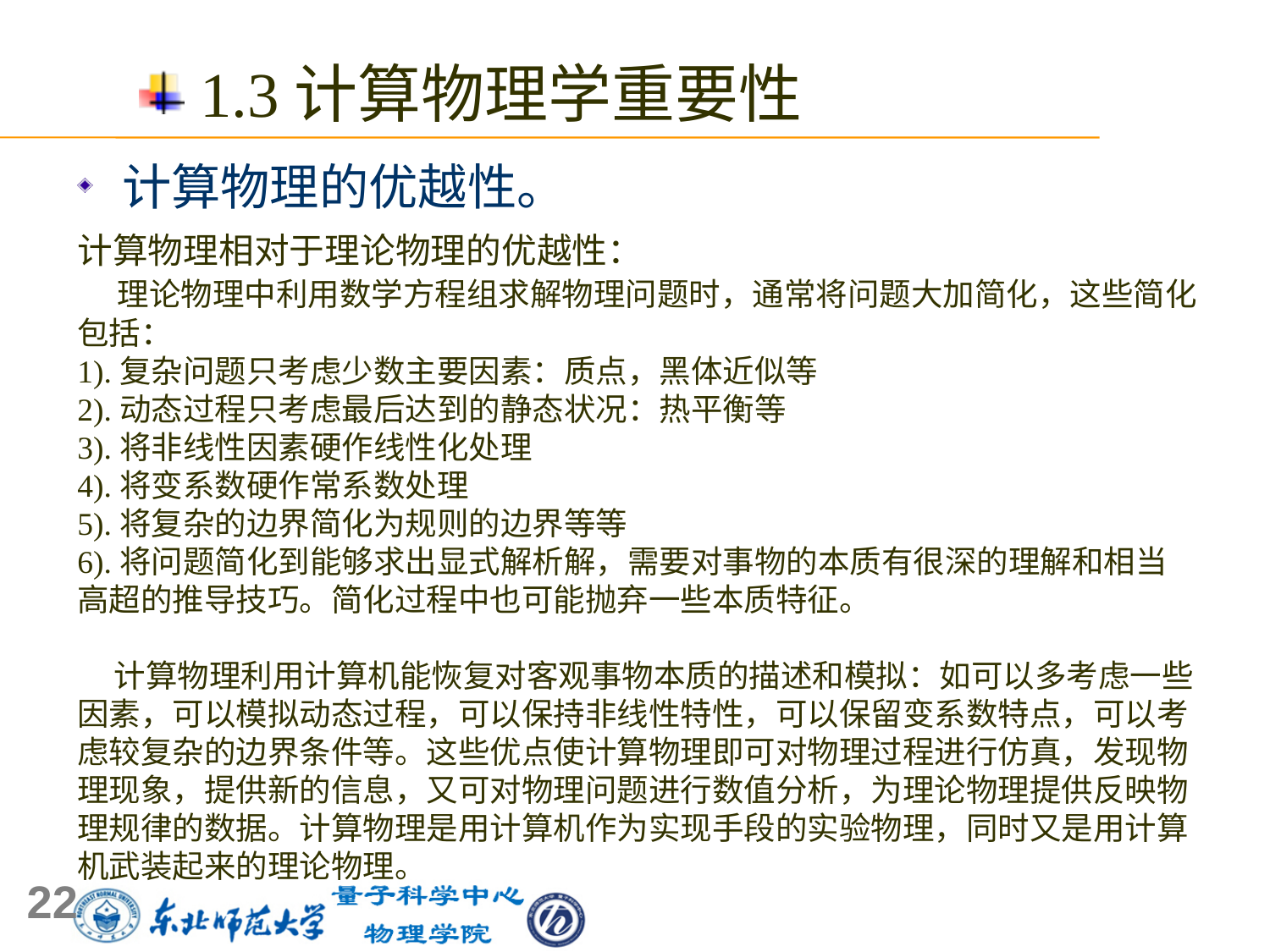

1.3计算物理学重要性

 计算物理的优越性。
计算物理相对于理论物理的优越性：
    理论物理中利用数学方程组求解物理问题时，通常将问题大加简化，这些简化包括：
1).复杂问题只考虑少数主要因素：质点，黑体近似等
2).动态过程只考虑最后达到的静态状况：热平衡等
3).将非线性因素硬作线性化处理
4).将变系数硬作常系数处理
5).将复杂的边界简化为规则的边界等等
6).将问题简化到能够求出显式解析解，需要对事物的本质有很深的理解和相当高超的推导技巧。简化过程中也可能抛弃一些本质特征。

    计算物理利用计算机能恢复对客观事物本质的描述和模拟：如可以多考虑一些因素，可以模拟动态过程，可以保持非线性特性，可以保留变系数特点，可以考虑较复杂的边界条件等。这些优点使计算物理即可对物理过程进行仿真，发现物理现象，提供新的信息，又可对物理问题进行数值分析，为理论物理提供反映物理规律的数据。计算物理是用计算机作为实现手段的实验物理，同时又是用计算机武装起来的理论物理。
22